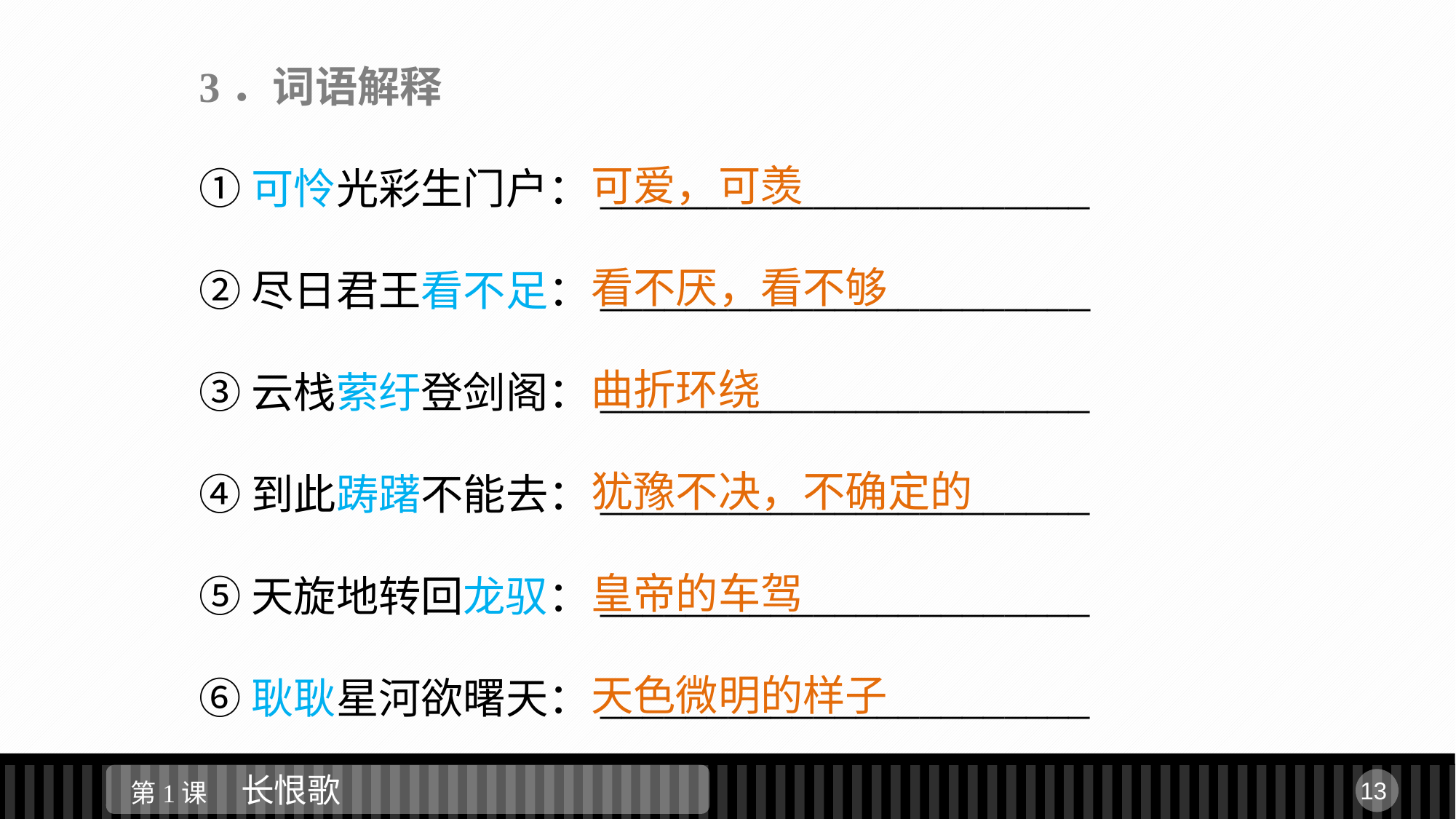

3．词语解释
①可怜光彩生门户：_______________________
②尽日君王看不足：_______________________
③云栈萦纡登剑阁：_______________________
④到此踌躇不能去：_______________________
⑤天旋地转回龙驭：_______________________
⑥耿耿星河欲曙天：_______________________
可爱，可羡
看不厌，看不够
曲折环绕
犹豫不决，不确定的
皇帝的车驾
天色微明的样子